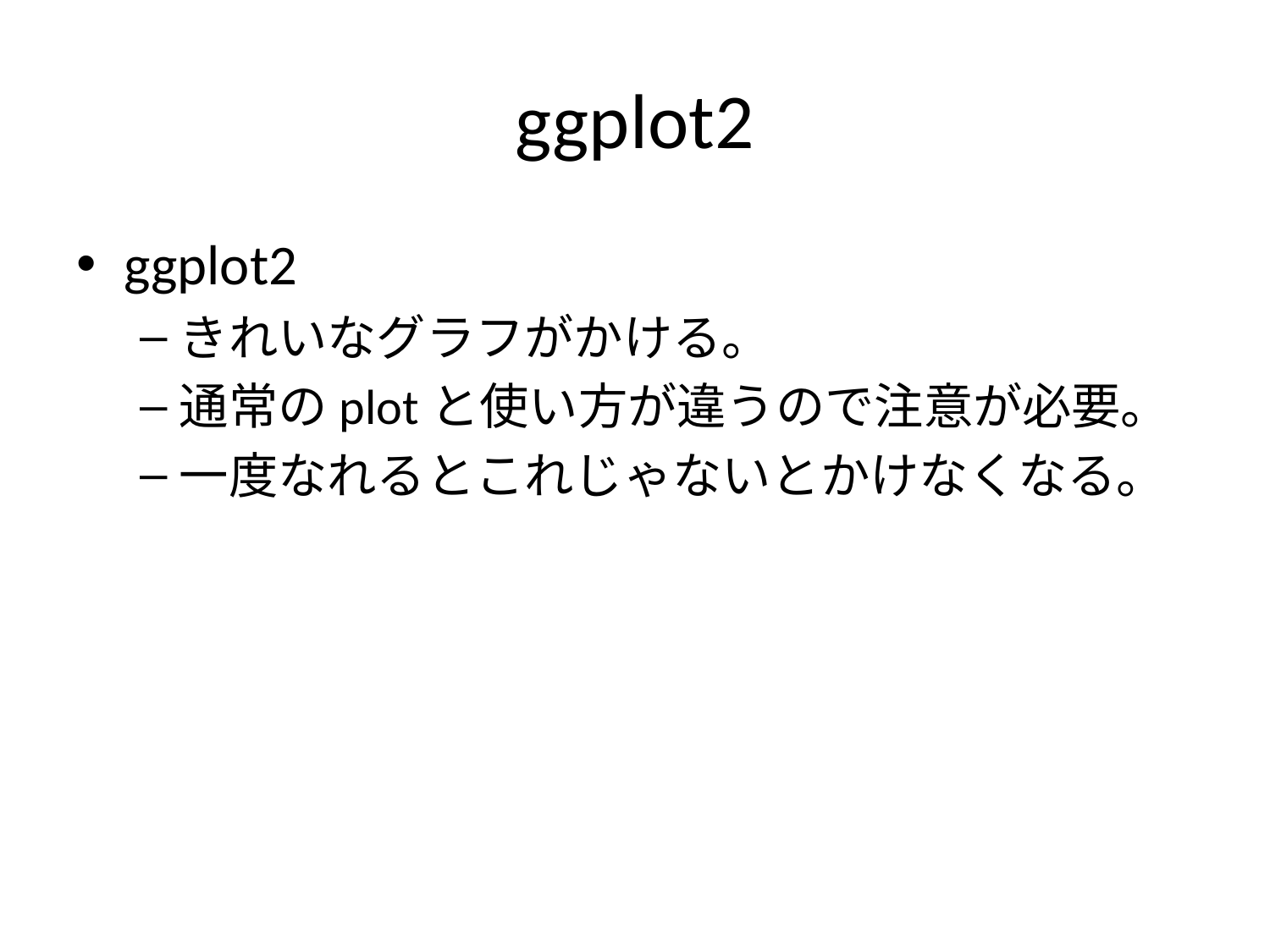

# ggplot2
ggplot2
きれいなグラフがかける。
通常のplotと使い方が違うので注意が必要。
一度なれるとこれじゃないとかけなくなる。